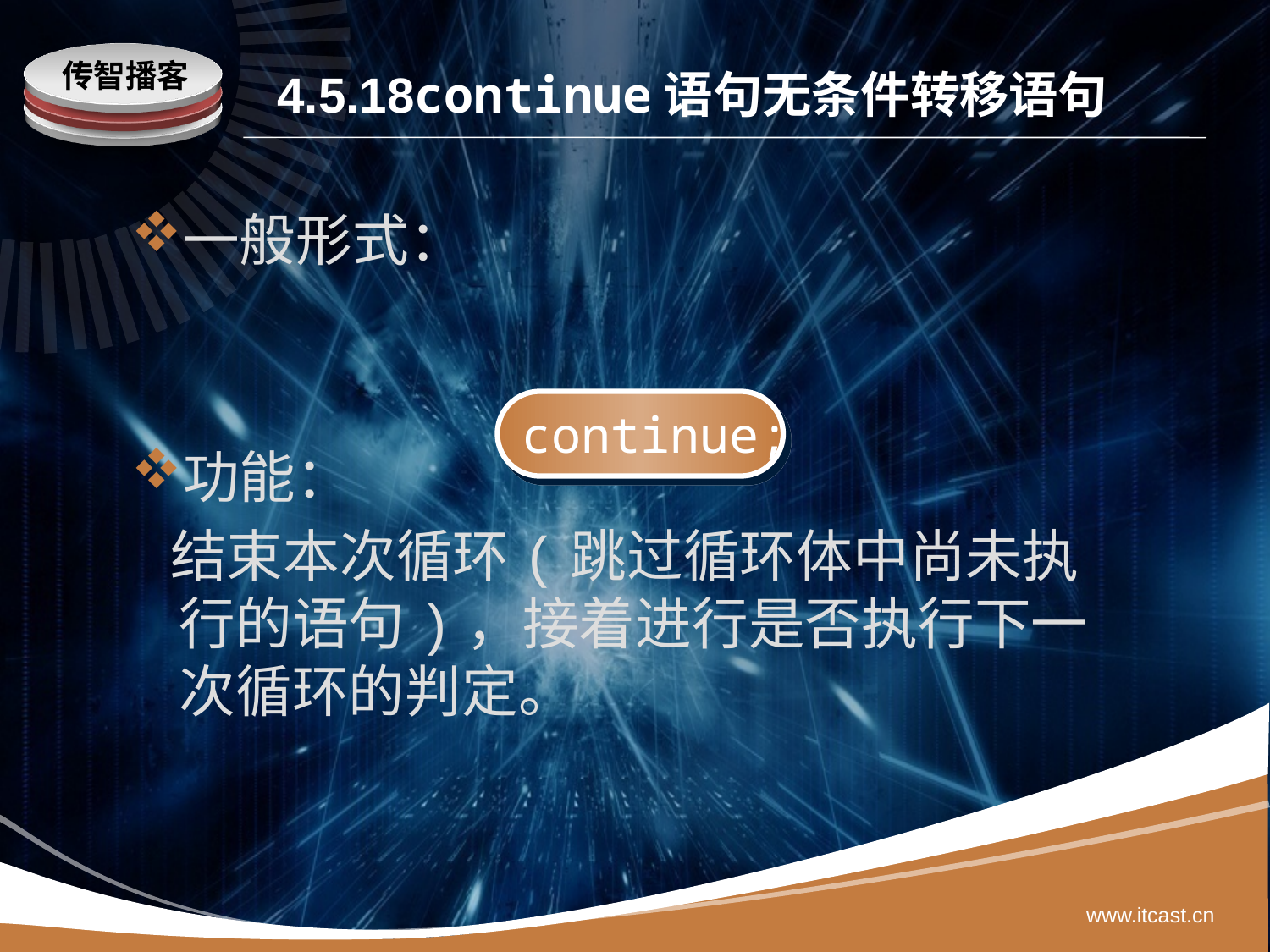

# 4.5.18continue语句无条件转移语句

一般形式：

功能：
  结束本次循环(跳过循环体中尚未执行的语句)，接着进行是否执行下一次循环的判定。
continue;
www.itcast.cn